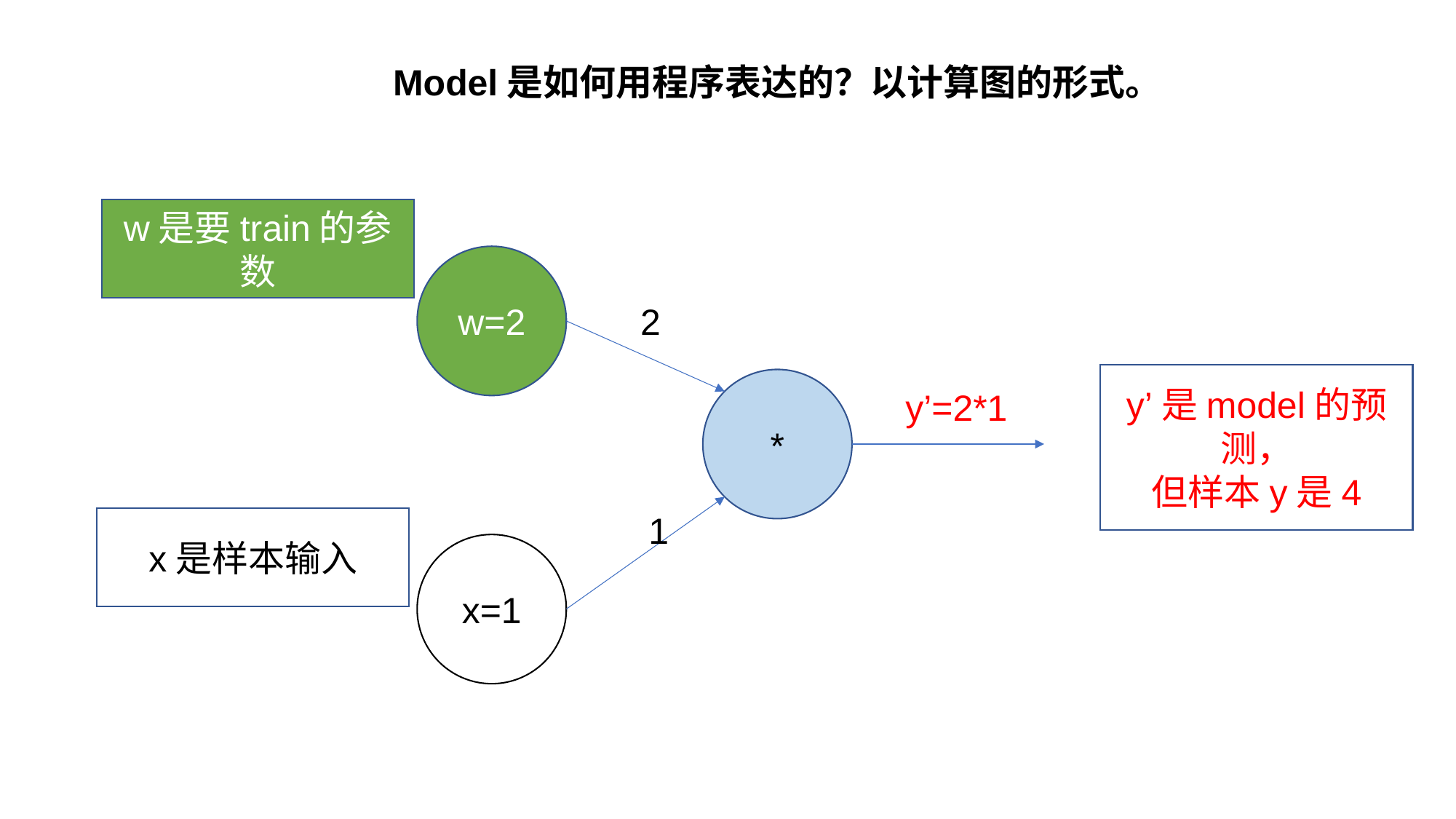

Model是如何用程序表达的？以计算图的形式。
w是要train的参数
w=2
2
y’是model的预测，
但样本y是4
*
y’=2*1
1
x是样本输入
x=1